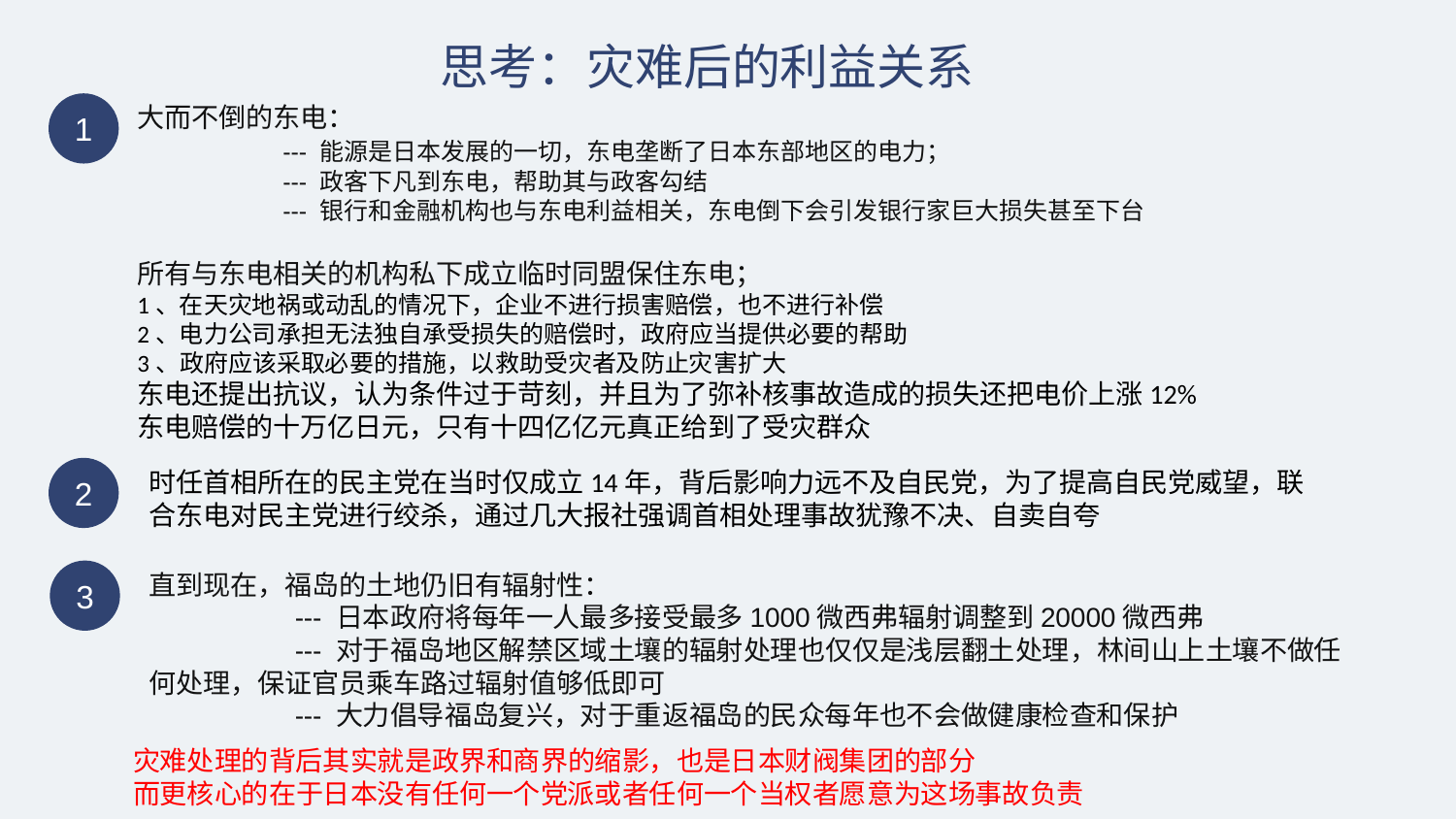

思考：灾难后的利益关系
1
大而不倒的东电：
	--- 能源是日本发展的一切，东电垄断了日本东部地区的电力；
	--- 政客下凡到东电，帮助其与政客勾结
	--- 银行和金融机构也与东电利益相关，东电倒下会引发银行家巨大损失甚至下台

所有与东电相关的机构私下成立临时同盟保住东电；
1、在天灾地祸或动乱的情况下，企业不进行损害赔偿，也不进行补偿
2、电力公司承担无法独自承受损失的赔偿时，政府应当提供必要的帮助
3、政府应该采取必要的措施，以救助受灾者及防止灾害扩大
东电还提出抗议，认为条件过于苛刻，并且为了弥补核事故造成的损失还把电价上涨12%
东电赔偿的十万亿日元，只有十四亿亿元真正给到了受灾群众
2
时任首相所在的民主党在当时仅成立14年，背后影响力远不及自民党，为了提高自民党威望，联合东电对民主党进行绞杀，通过几大报社强调首相处理事故犹豫不决、自卖自夸
3
直到现在，福岛的土地仍旧有辐射性：
	--- 日本政府将每年一人最多接受最多1000微西弗辐射调整到20000微西弗
	--- 对于福岛地区解禁区域土壤的辐射处理也仅仅是浅层翻土处理，林间山上土壤不做任何处理，保证官员乘车路过辐射值够低即可
	--- 大力倡导福岛复兴，对于重返福岛的民众每年也不会做健康检查和保护
灾难处理的背后其实就是政界和商界的缩影，也是日本财阀集团的部分
而更核心的在于日本没有任何一个党派或者任何一个当权者愿意为这场事故负责